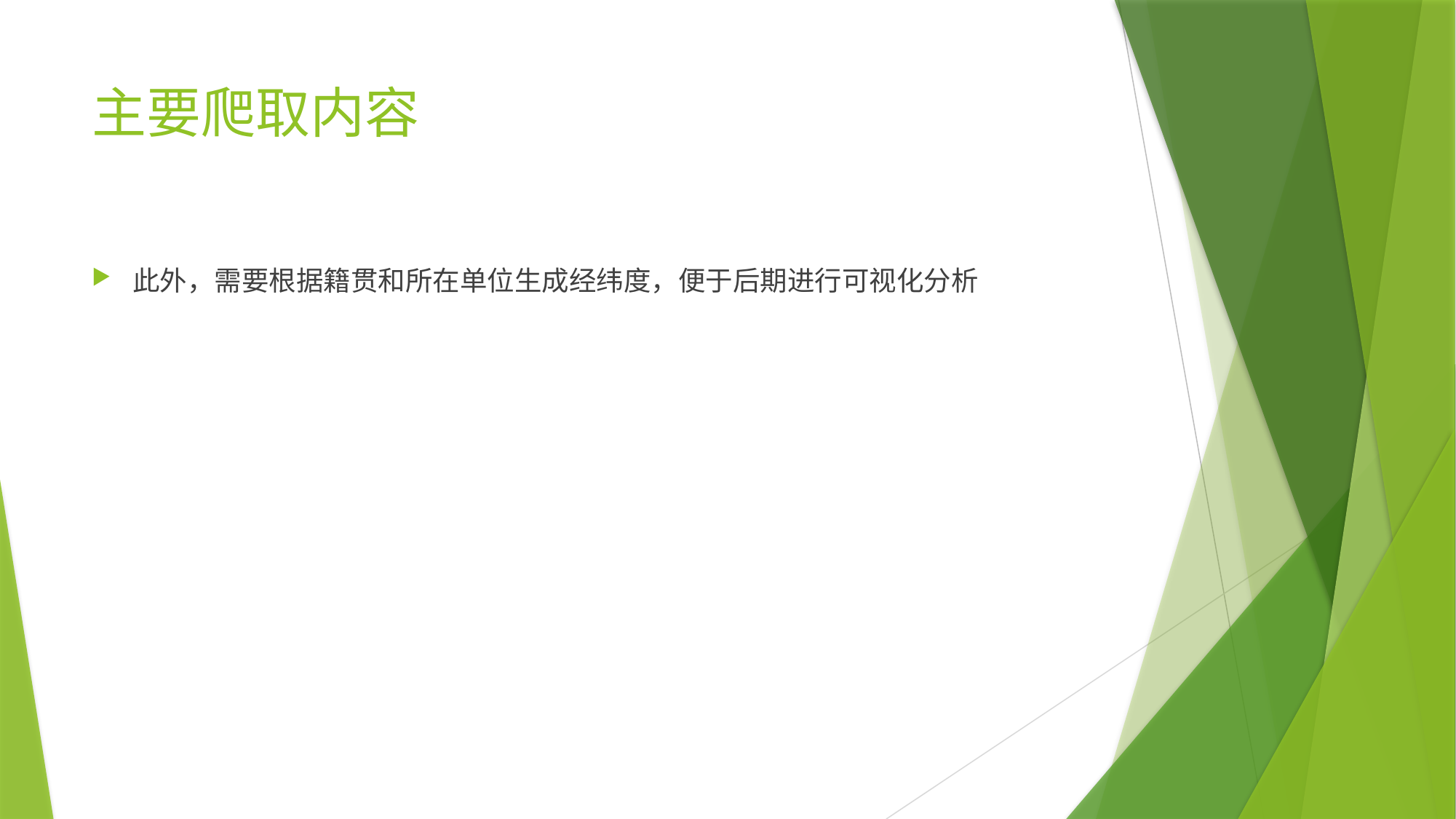

# 主要爬取内容
此外，需要根据籍贯和所在单位生成经纬度，便于后期进行可视化分析